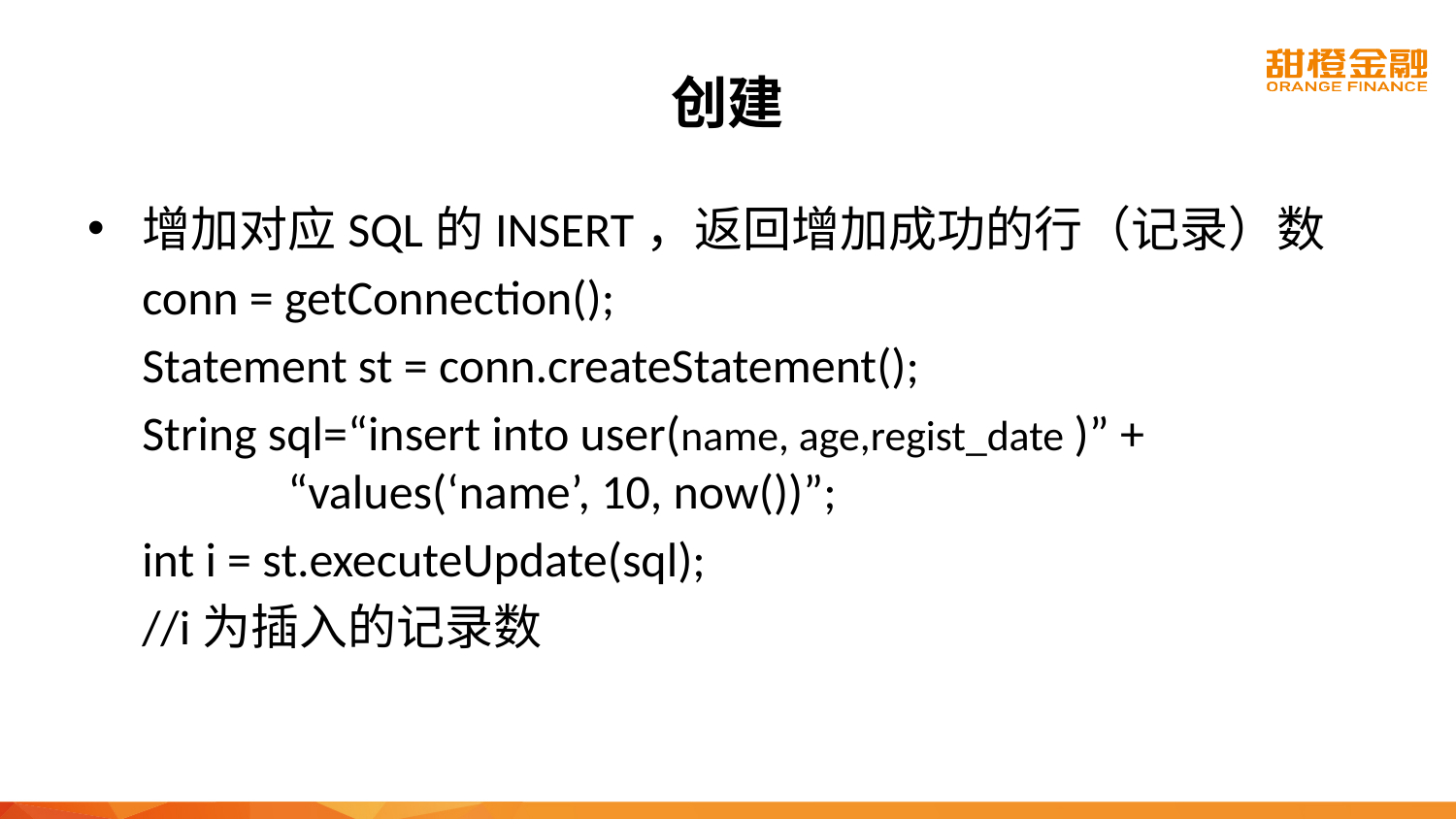

# 创建
增加对应SQL的INSERT，返回增加成功的行（记录）数
	conn = getConnection();
	Statement st = conn.createStatement();
	String sql=“insert into user(name, age,regist_date )” +  		“values(‘name’, 10, now())”;
	int i = st.executeUpdate(sql);
	//i为插入的记录数